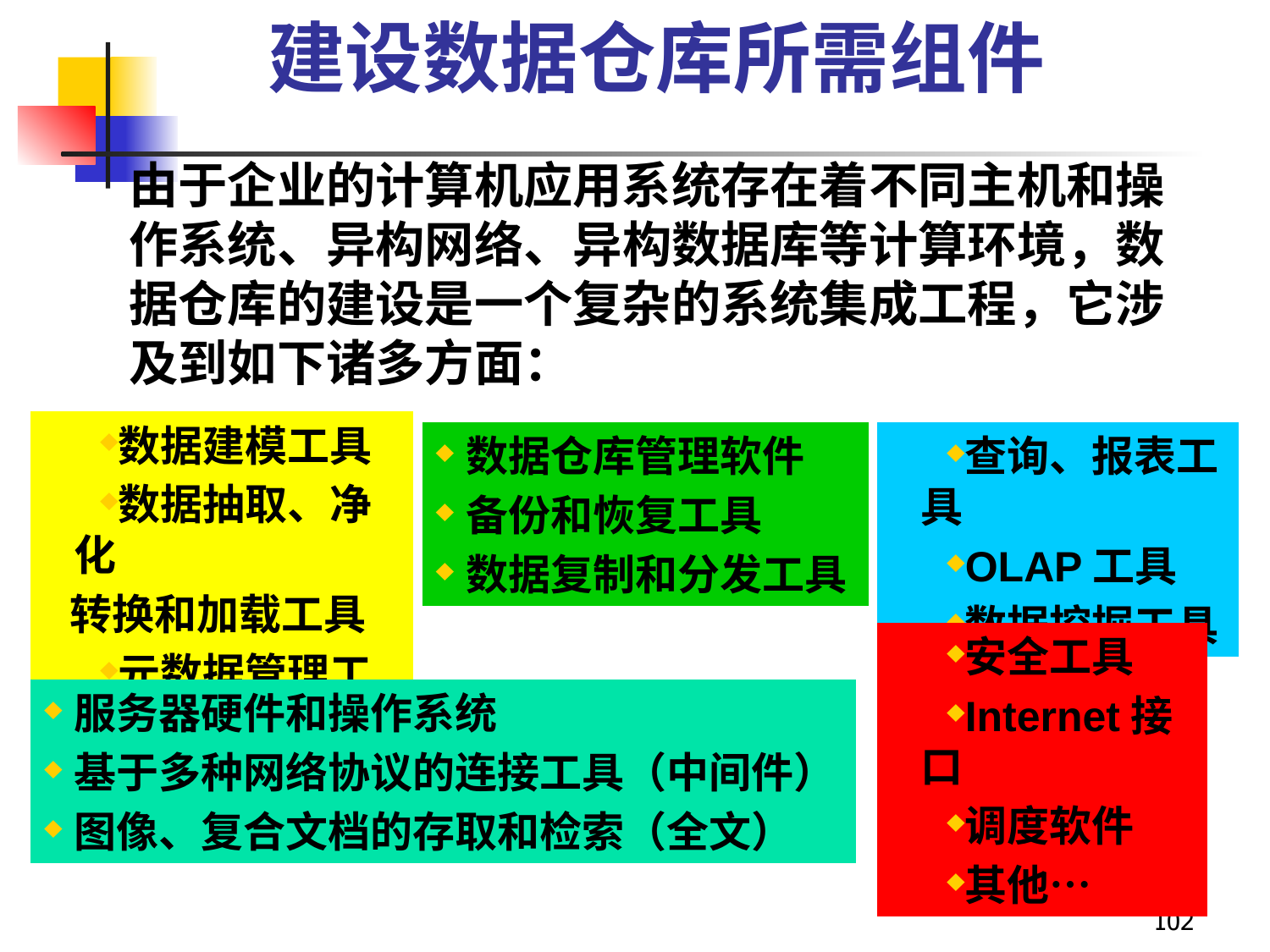

建设数据仓库所需组件
由于企业的计算机应用系统存在着不同主机和操作系统、异构网络、异构数据库等计算环境，数据仓库的建设是一个复杂的系统集成工程，它涉及到如下诸多方面：
数据建模工具
数据抽取、净化
转换和加载工具
元数据管理工具
数据仓库管理软件
备份和恢复工具
数据复制和分发工具
查询、报表工具
OLAP工具
数据挖掘工具
安全工具
Internet接口
调度软件
其他…
服务器硬件和操作系统
基于多种网络协议的连接工具（中间件）
图像、复合文档的存取和检索（全文）
102